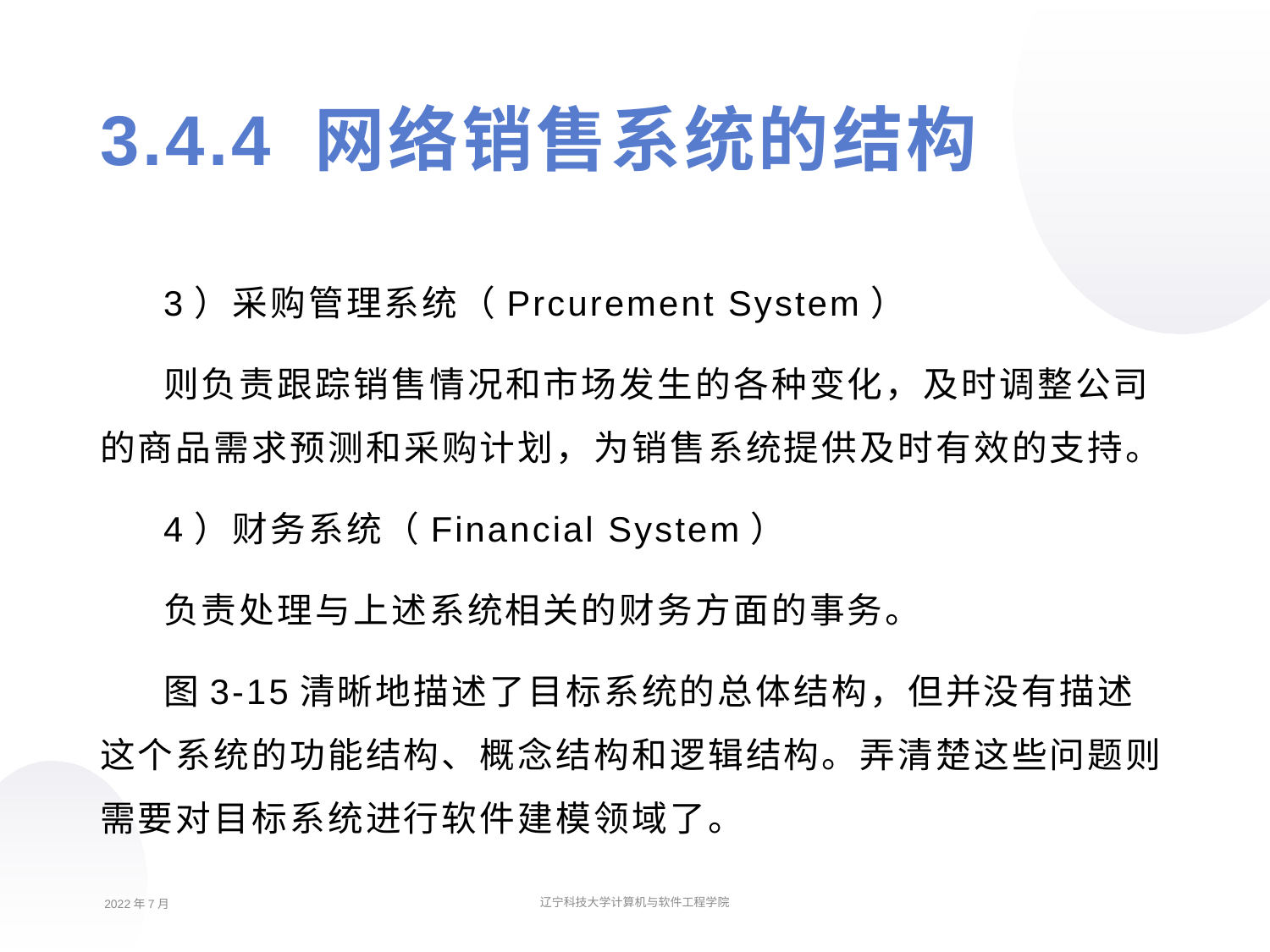

3.4.4 网络销售系统的结构
3）采购管理系统（Prcurement System）
则负责跟踪销售情况和市场发生的各种变化，及时调整公司的商品需求预测和采购计划，为销售系统提供及时有效的支持。
4）财务系统（Financial System）
负责处理与上述系统相关的财务方面的事务。
图3-15清晰地描述了目标系统的总体结构，但并没有描述这个系统的功能结构、概念结构和逻辑结构。弄清楚这些问题则需要对目标系统进行软件建模领域了。

2022年7月
辽宁科技大学计算机与软件工程学院
118